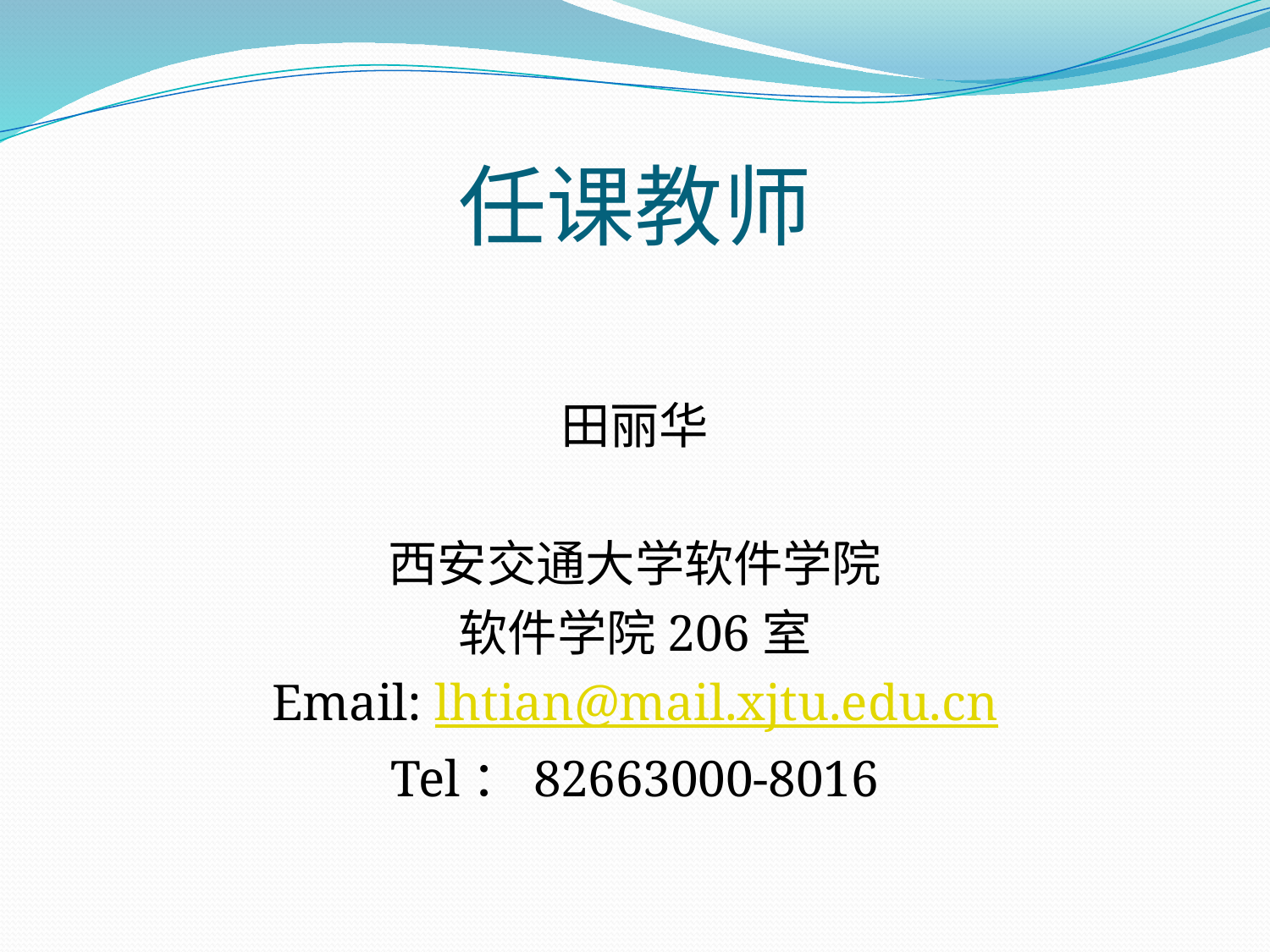

# 任课教师

田丽华

西安交通大学软件学院
软件学院206室
Email: lhtian@mail.xjtu.edu.cn
Tel：82663000-8016